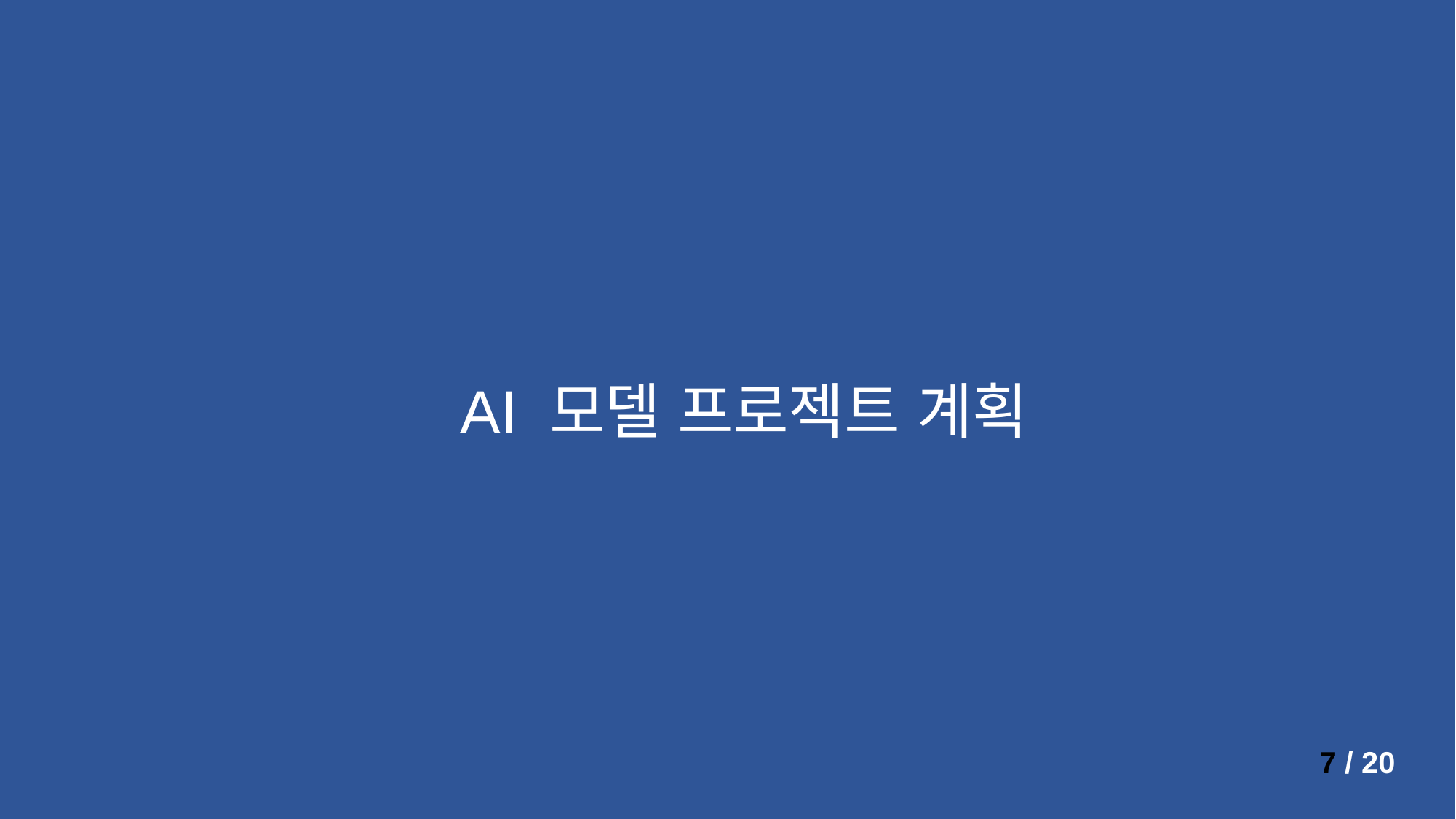

AI 모델 프로젝트 계획
  7 / 20